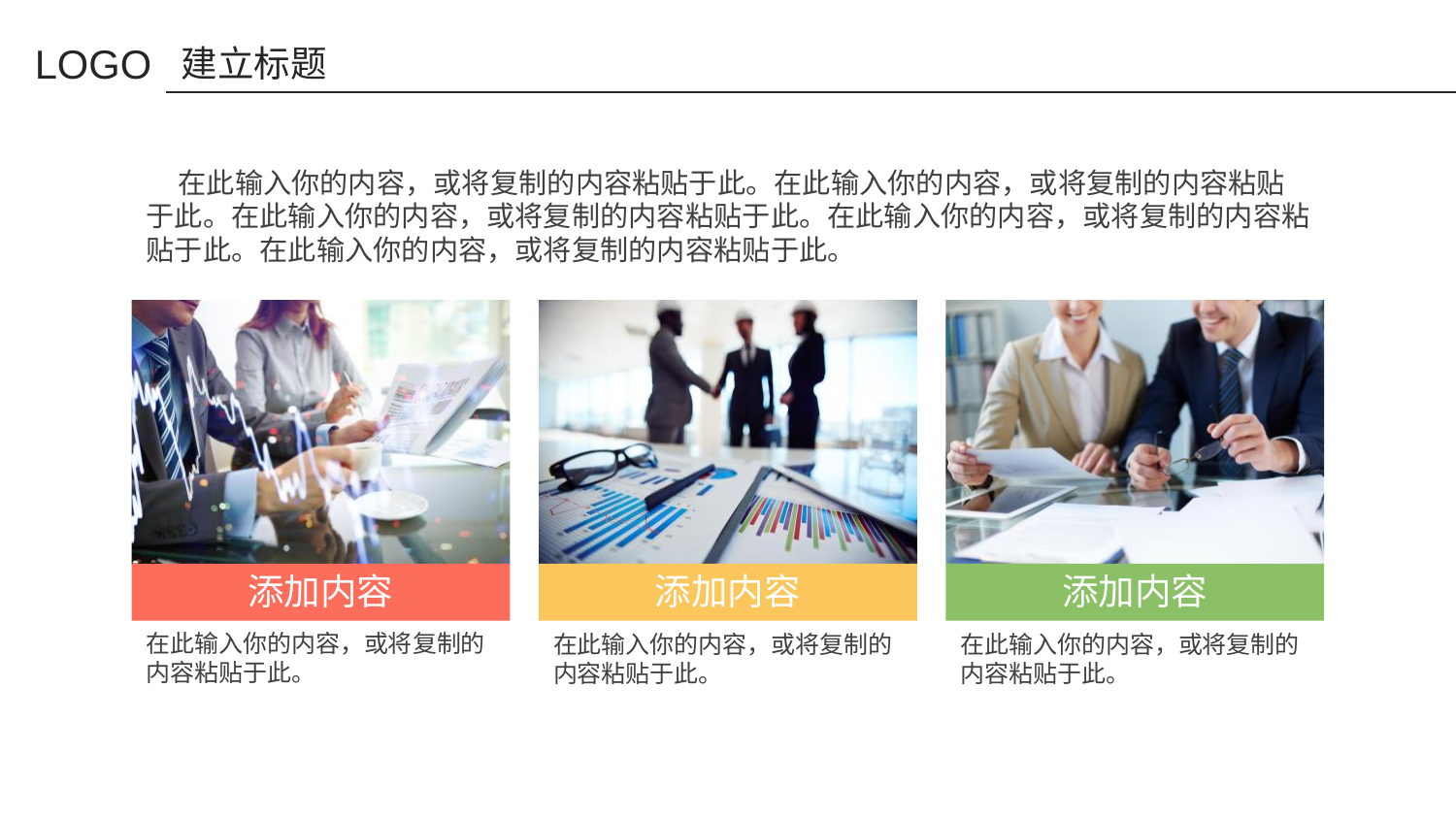

LOGO
建立标题
    在此输入你的内容，或将复制的内容粘贴于此。在此输入你的内容，或将复制的内容粘贴于此。在此输入你的内容，或将复制的内容粘贴于此。在此输入你的内容，或将复制的内容粘贴于此。在此输入你的内容，或将复制的内容粘贴于此。

添加内容

添加内容

添加内容

在此输入你的内容，或将复制的内容粘贴于此。
在此输入你的内容，或将复制的内容粘贴于此。
在此输入你的内容，或将复制的内容粘贴于此。